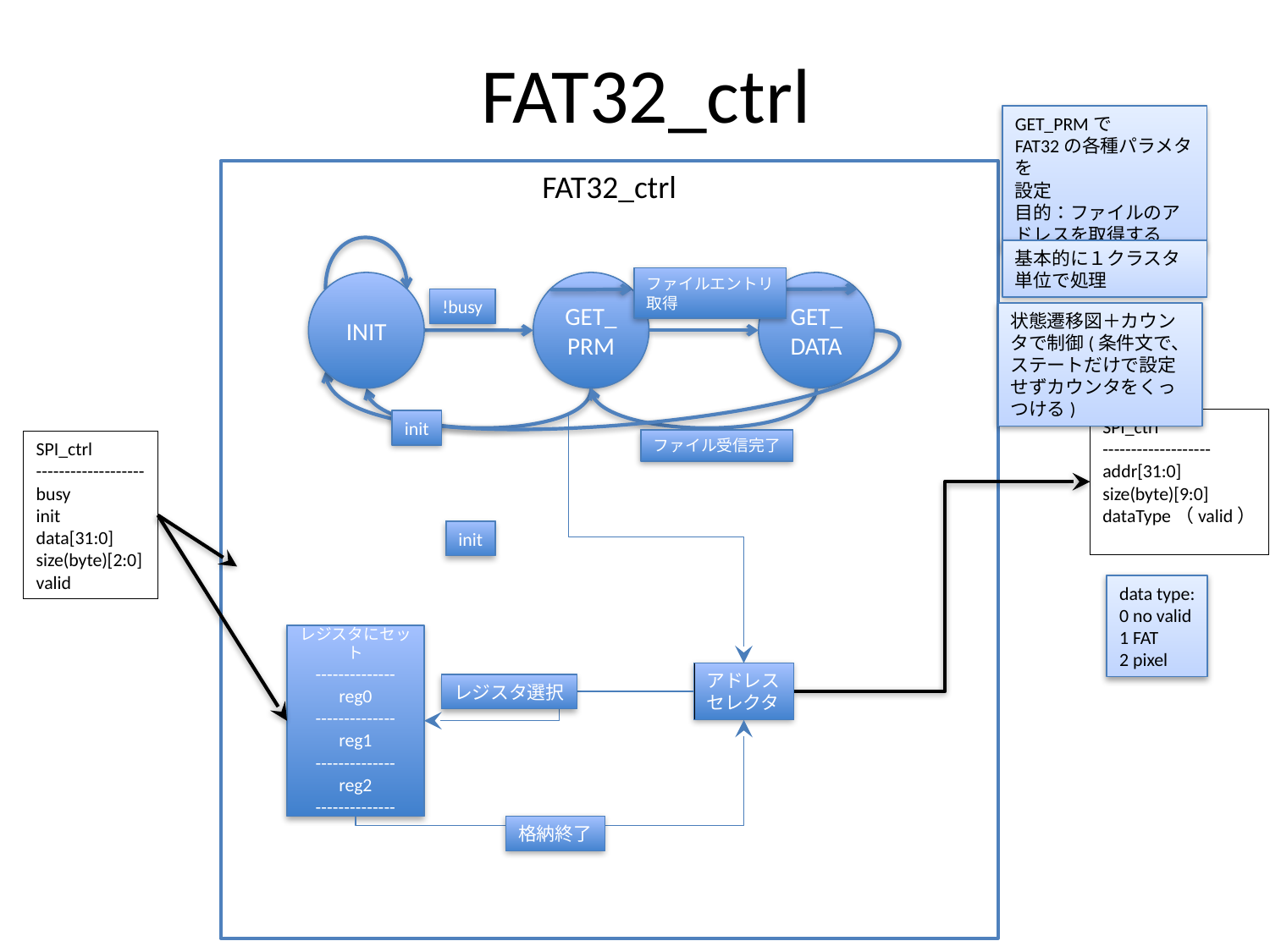

# FAT32_ctrl
GET_PRMで
FAT32の各種パラメタを
設定
目的：ファイルのアドレスを取得する
FAT32_ctrl

基本的に１クラスタ単位で処理

ファイルエントリ
取得
GET_
DATA
INIT
GET_
PRM
!busy
状態遷移図＋カウンタで制御(条件文で、ステートだけで設定せずカウンタをくっつける)
SPI_ctrl
-------------------
addr[31:0]
size(byte)[9:0]
dataType（valid）

init
ファイル受信完了
SPI_ctrl
-------------------
busy
init
data[31:0]
size(byte)[2:0]
valid
init

data type:
0 no valid
1 FAT
2 pixel
レジスタにセット
--------------
reg0
--------------
reg1
--------------
reg2
--------------
アドレス
セレクタ
レジスタ選択
格納終了